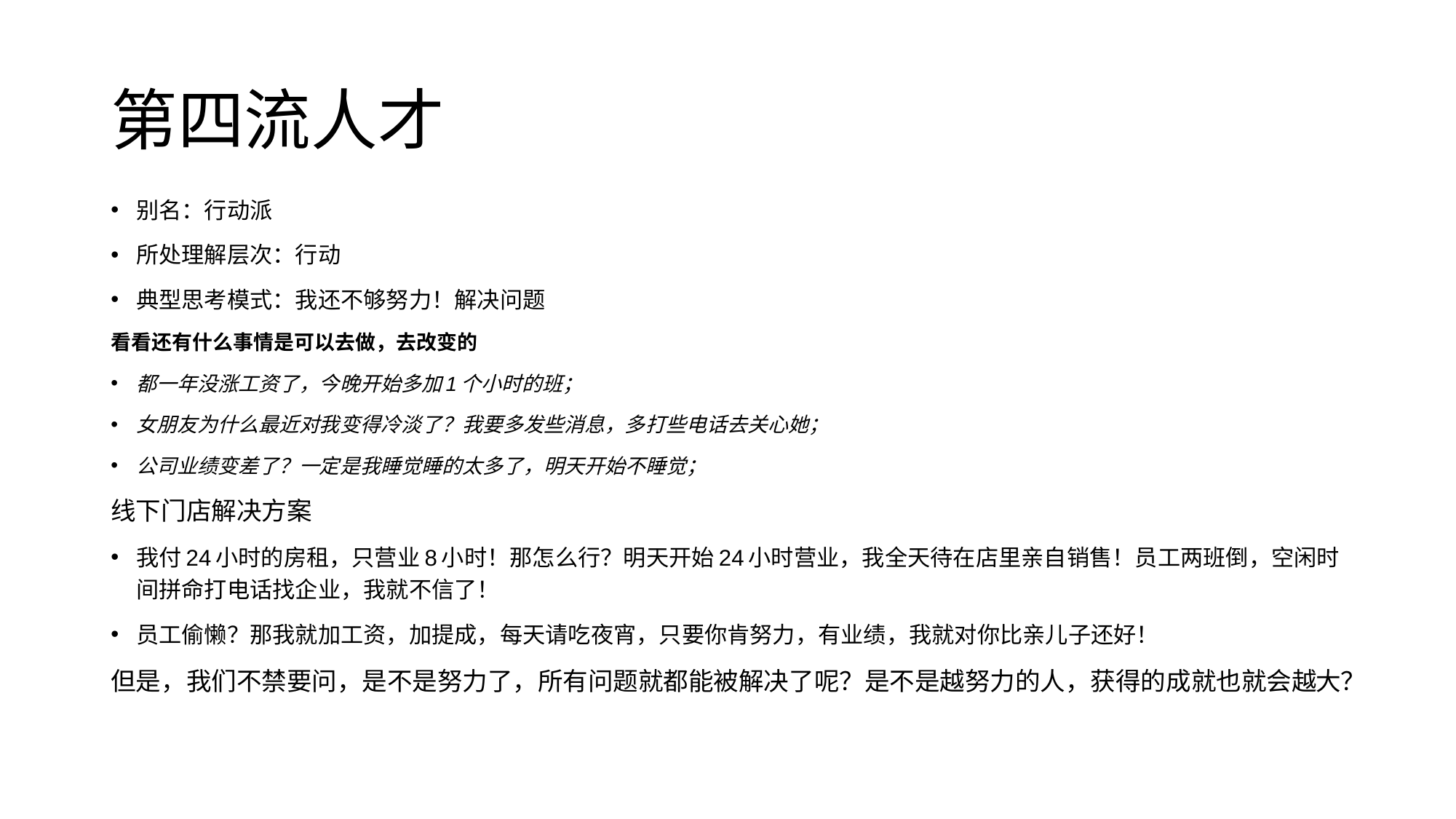

# 第四流人才
别名：行动派
所处理解层次：行动
典型思考模式：我还不够努力！解决问题
看看还有什么事情是可以去做，去改变的
都一年没涨工资了，今晚开始多加1个小时的班；
女朋友为什么最近对我变得冷淡了？我要多发些消息，多打些电话去关心她；
公司业绩变差了？一定是我睡觉睡的太多了，明天开始不睡觉；
线下门店解决方案
我付24小时的房租，只营业8小时！那怎么行？明天开始24小时营业，我全天待在店里亲自销售！员工两班倒，空闲时间拼命打电话找企业，我就不信了！
员工偷懒？那我就加工资，加提成，每天请吃夜宵，只要你肯努力，有业绩，我就对你比亲儿子还好！
但是，我们不禁要问，是不是努力了，所有问题就都能被解决了呢？是不是越努力的人，获得的成就也就会越大？